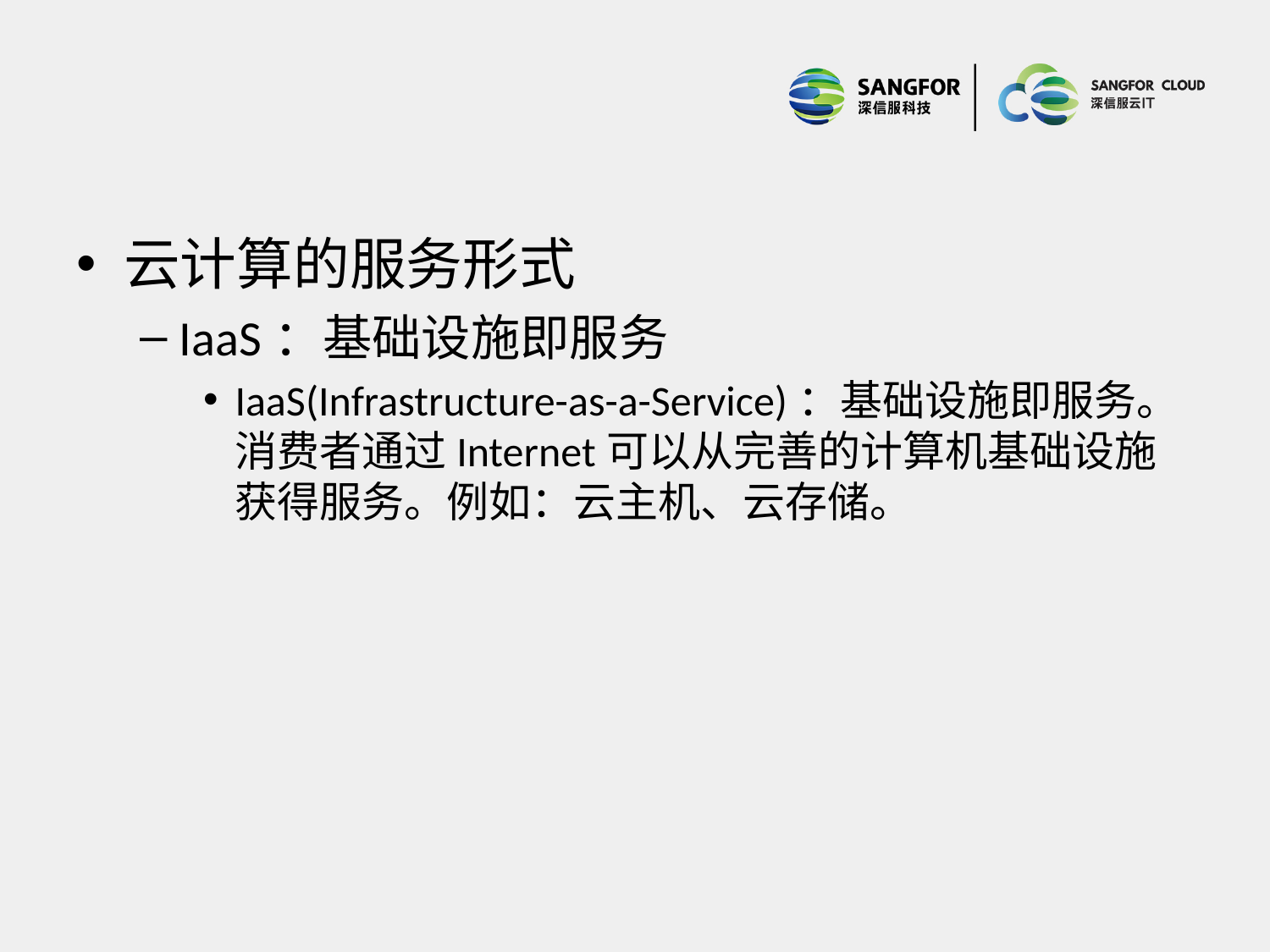

#
云计算的服务形式
IaaS：基础设施即服务
IaaS(Infrastructure-as-a-Service)：基础设施即服务。消费者通过Internet可以从完善的计算机基础设施获得服务。例如：云主机、云存储。